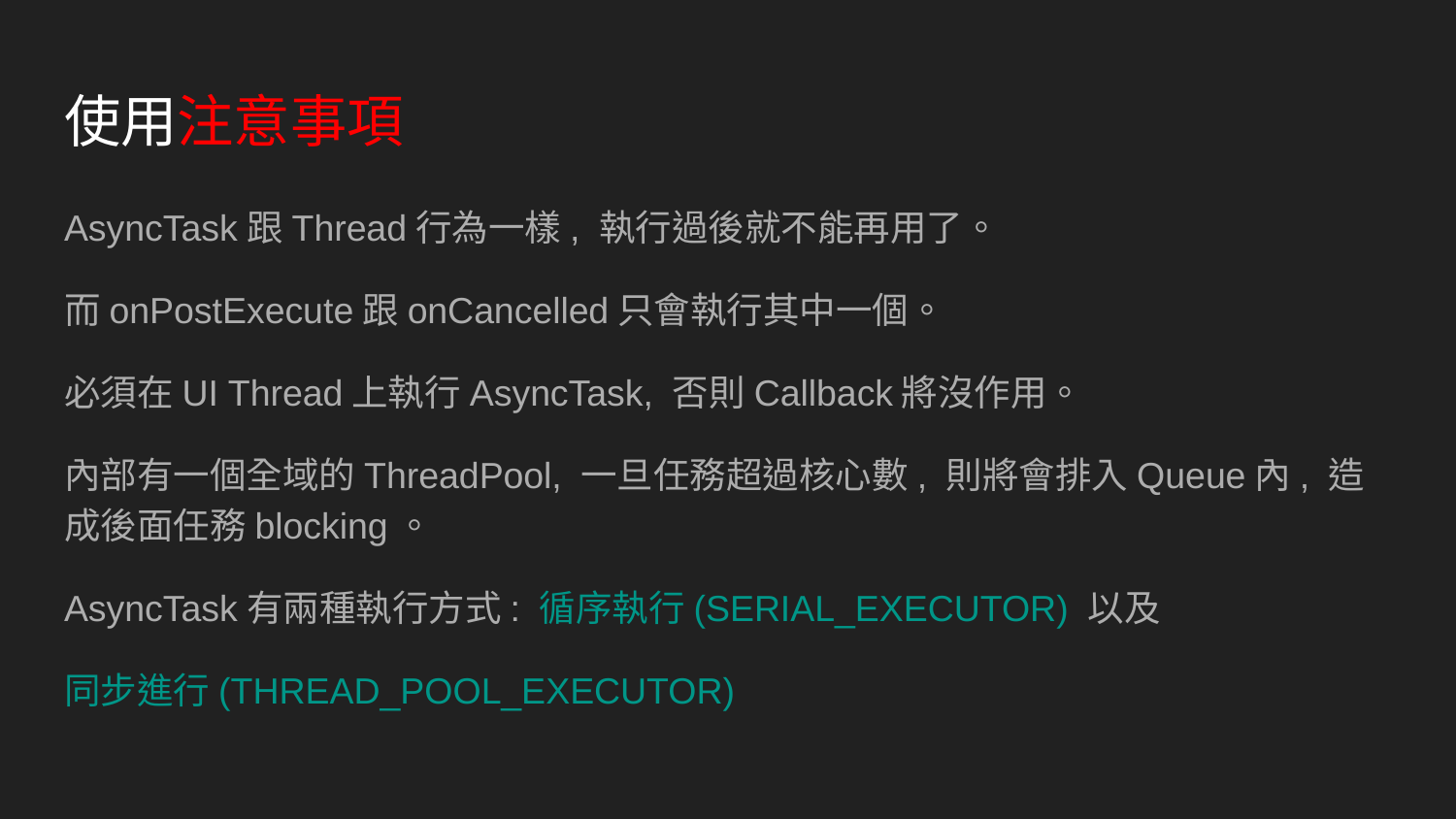

# 使用注意事項
AsyncTask跟Thread行為一樣, 執行過後就不能再用了。
而onPostExecute跟onCancelled只會執行其中一個。
必須在UI Thread上執行AsyncTask, 否則Callback將沒作用。
內部有一個全域的ThreadPool, 一旦任務超過核心數, 則將會排入Queue內, 造成後面任務blocking。
AsyncTask有兩種執行方式: 循序執行(SERIAL_EXECUTOR) 以及
同步進行(THREAD_POOL_EXECUTOR)